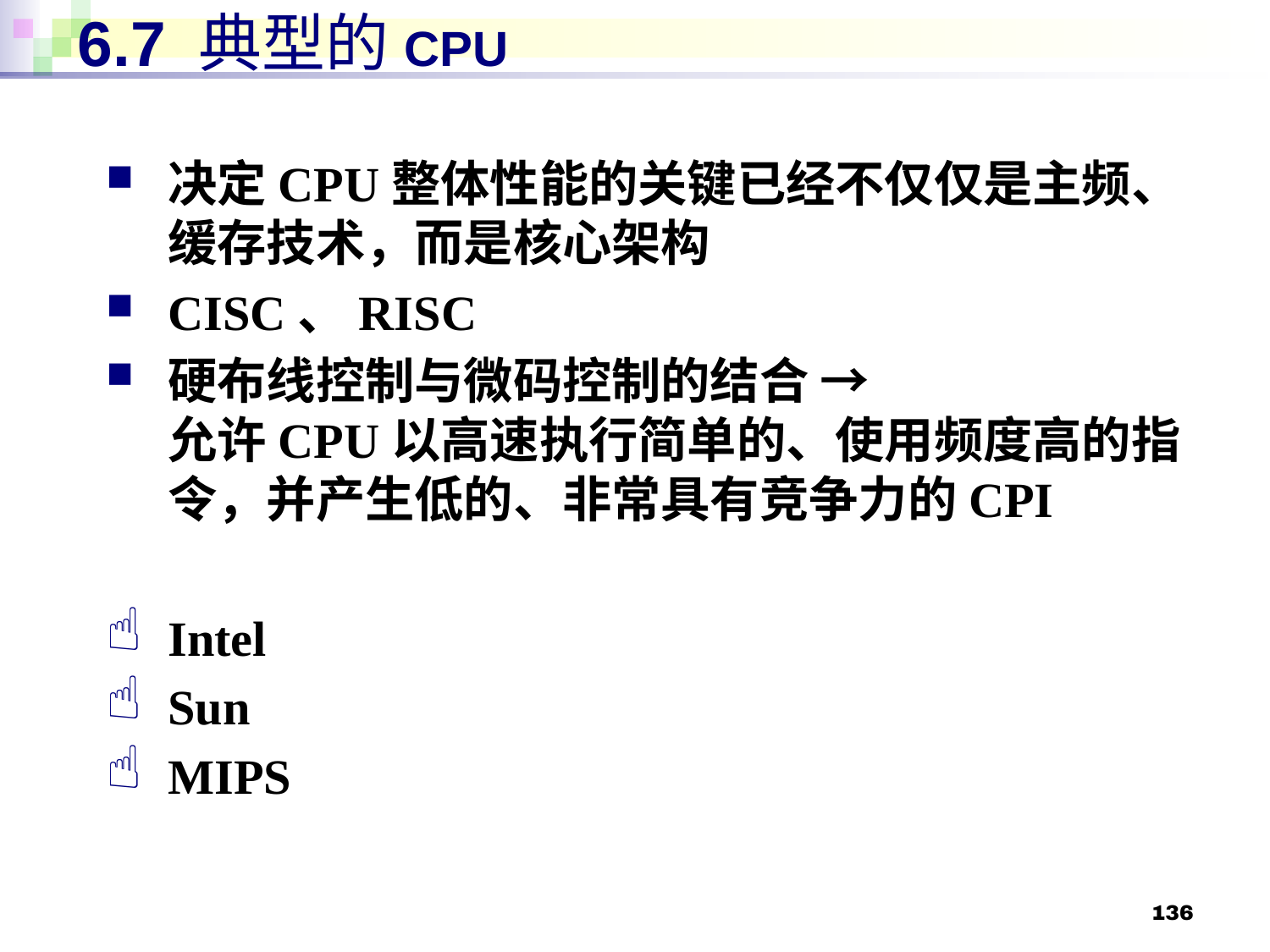

# 6.7 典型的CPU
决定CPU整体性能的关键已经不仅仅是主频、缓存技术，而是核心架构
CISC、RISC
硬布线控制与微码控制的结合 →
允许CPU以高速执行简单的、使用频度高的指令，并产生低的、非常具有竞争力的CPI

Intel
Sun
MIPS
136